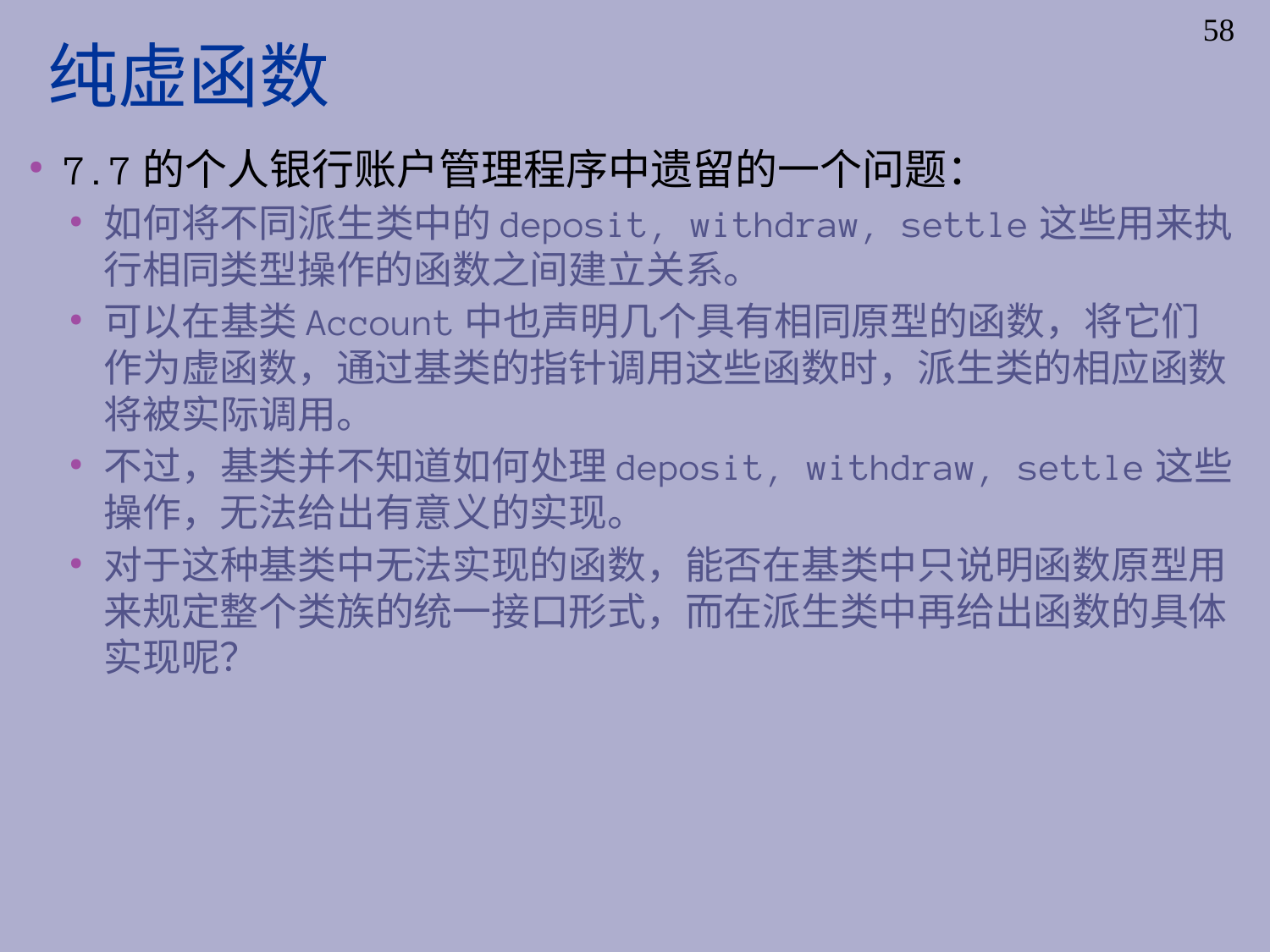

58
# 纯虚函数
7.7的个人银行账户管理程序中遗留的一个问题：
如何将不同派生类中的deposit, withdraw, settle这些用来执行相同类型操作的函数之间建立关系。
可以在基类Account中也声明几个具有相同原型的函数，将它们作为虚函数，通过基类的指针调用这些函数时，派生类的相应函数将被实际调用。
不过，基类并不知道如何处理deposit, withdraw, settle这些操作，无法给出有意义的实现。
对于这种基类中无法实现的函数，能否在基类中只说明函数原型用来规定整个类族的统一接口形式，而在派生类中再给出函数的具体实现呢？